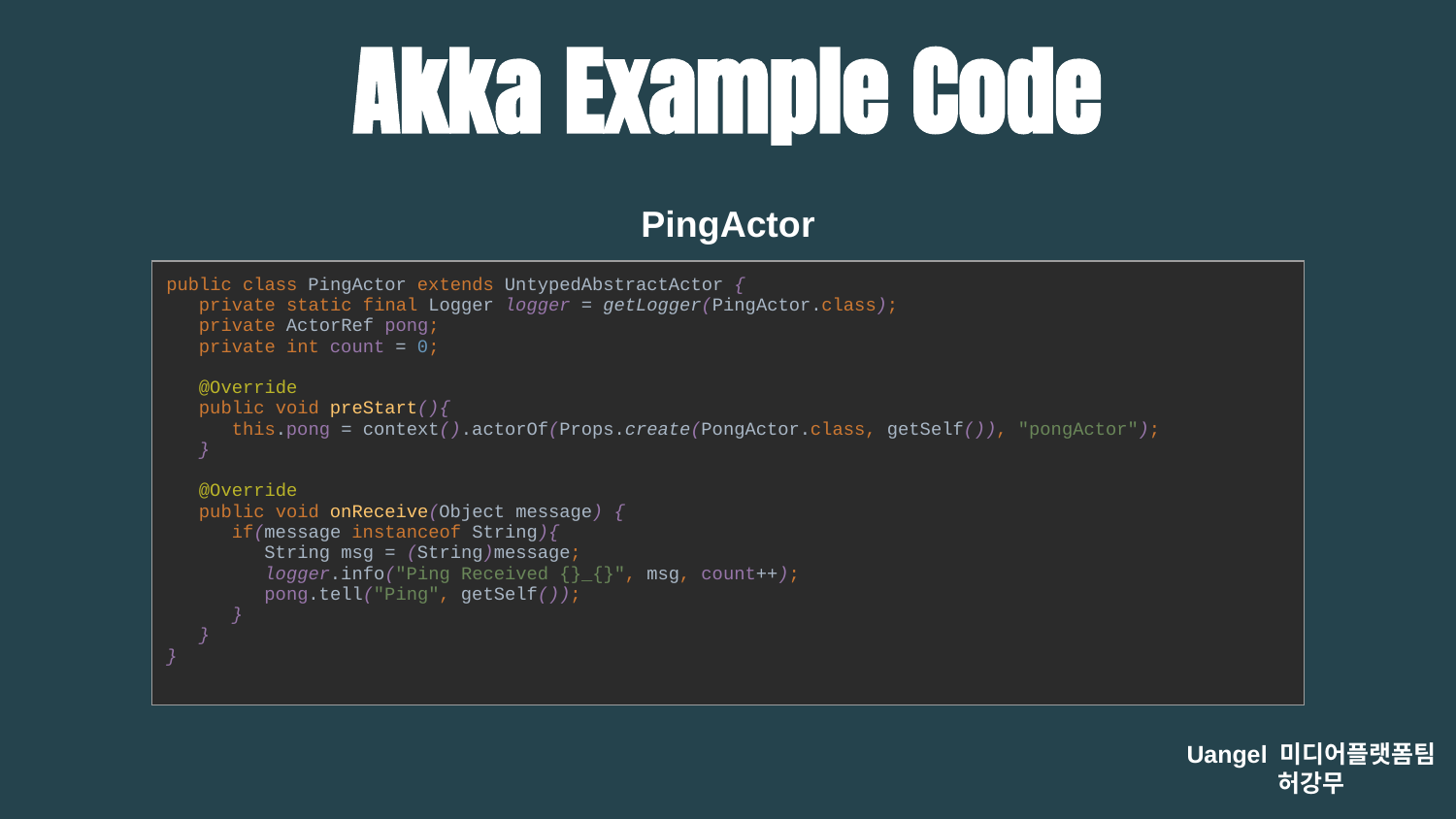

Akka Example Code
PingActor

| public class PingActor extends UntypedAbstractActor { private static final Logger logger = getLogger(PingActor.class); private ActorRef pong; private int count = 0; @Override public void preStart(){ this.pong = context().actorOf(Props.create(PongActor.class, getSelf()), "pongActor"); } @Override public void onReceive(Object message) { if(message instanceof String){ String msg = (String)message; logger.info("Ping Received {}\_{}", msg, count++); pong.tell("Ping", getSelf()); } } } |
| --- |
Uangel 미디어플랫폼팀
허강무